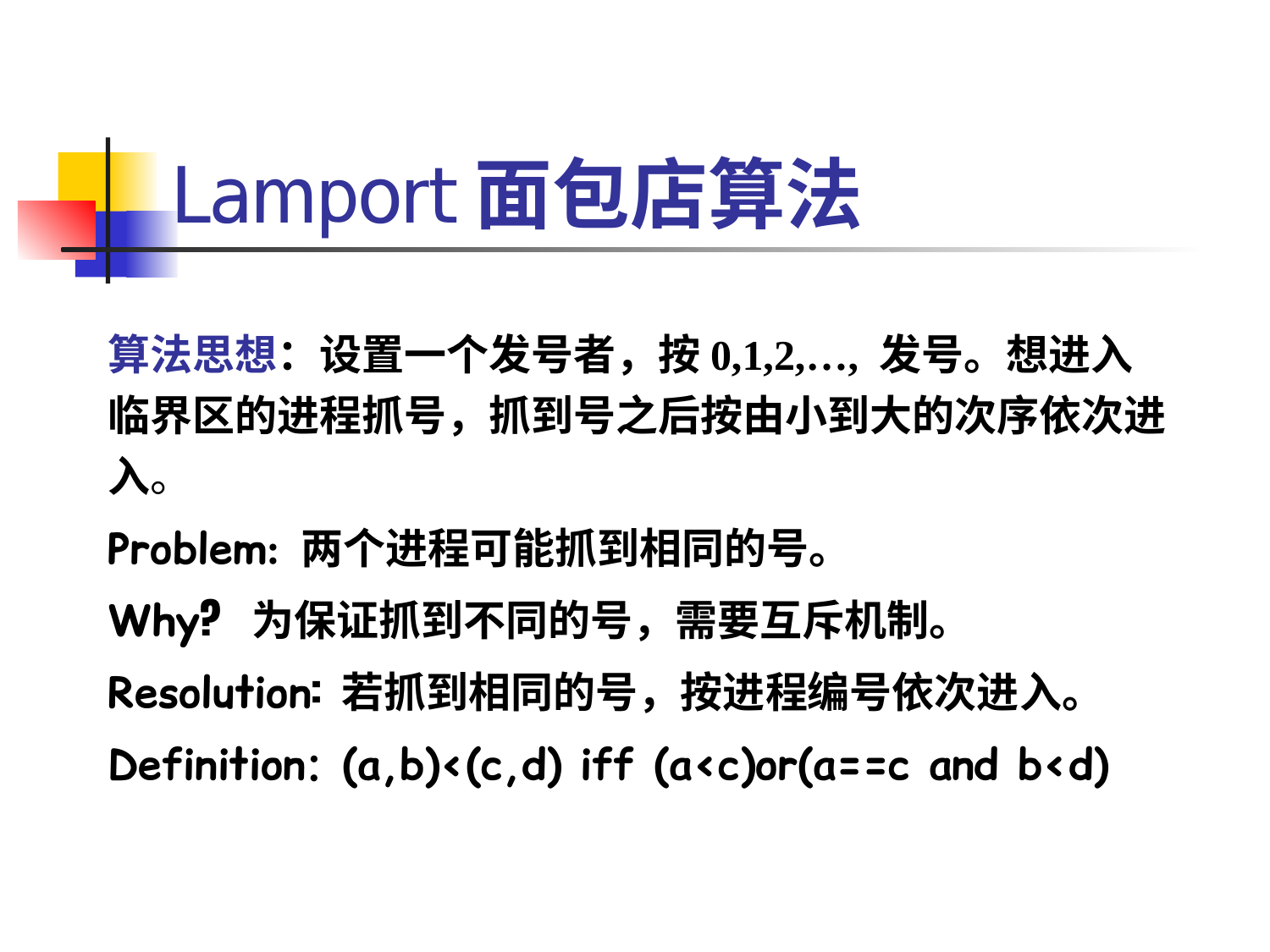

# Lamport面包店算法
算法思想：设置一个发号者，按0,1,2,…, 发号。想进入临界区的进程抓号，抓到号之后按由小到大的次序依次进入。
Problem: 两个进程可能抓到相同的号。
Why?  为保证抓到不同的号，需要互斥机制。
Resolution: 若抓到相同的号，按进程编号依次进入。
Definition: (a,b)<(c,d) iff (a<c)or(a==c and b<d)